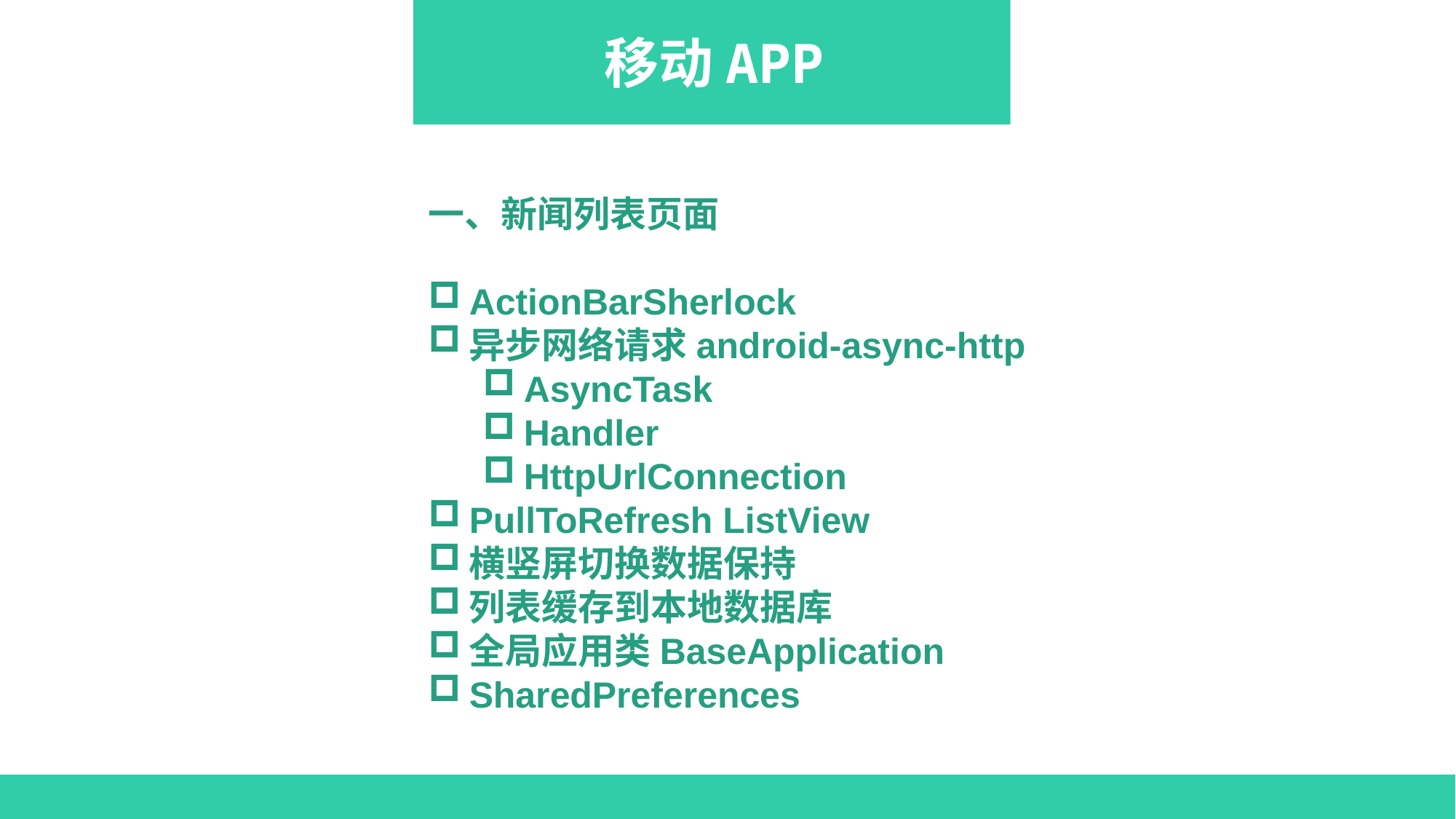

移动APP
一、新闻列表页面

ActionBarSherlock
异步网络请求android-async-http
AsyncTask
Handler
HttpUrlConnection
PullToRefresh ListView
横竖屏切换数据保持
列表缓存到本地数据库
全局应用类BaseApplication
SharedPreferences